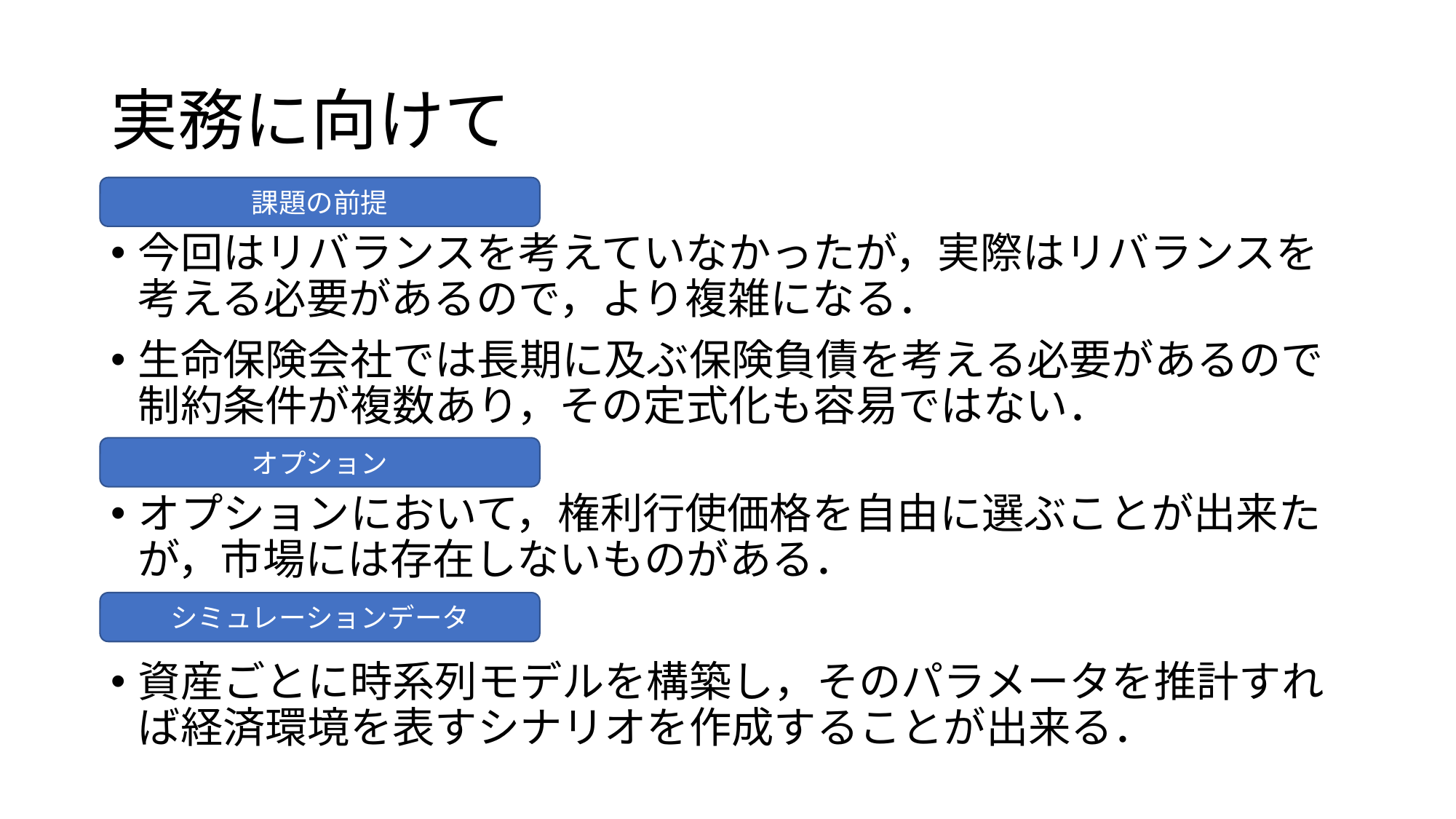

# 実務に向けて
課題の前提
今回はリバランスを考えていなかったが，実際はリバランスを考える必要があるので，より複雑になる．
生命保険会社では長期に及ぶ保険負債を考える必要があるので制約条件が複数あり，その定式化も容易ではない．
オプション
オプションにおいて，権利行使価格を自由に選ぶことが出来たが，市場には存在しないものがある．
シミュレーションデータ
資産ごとに時系列モデルを構築し，そのパラメータを推計すれば経済環境を表すシナリオを作成することが出来る．